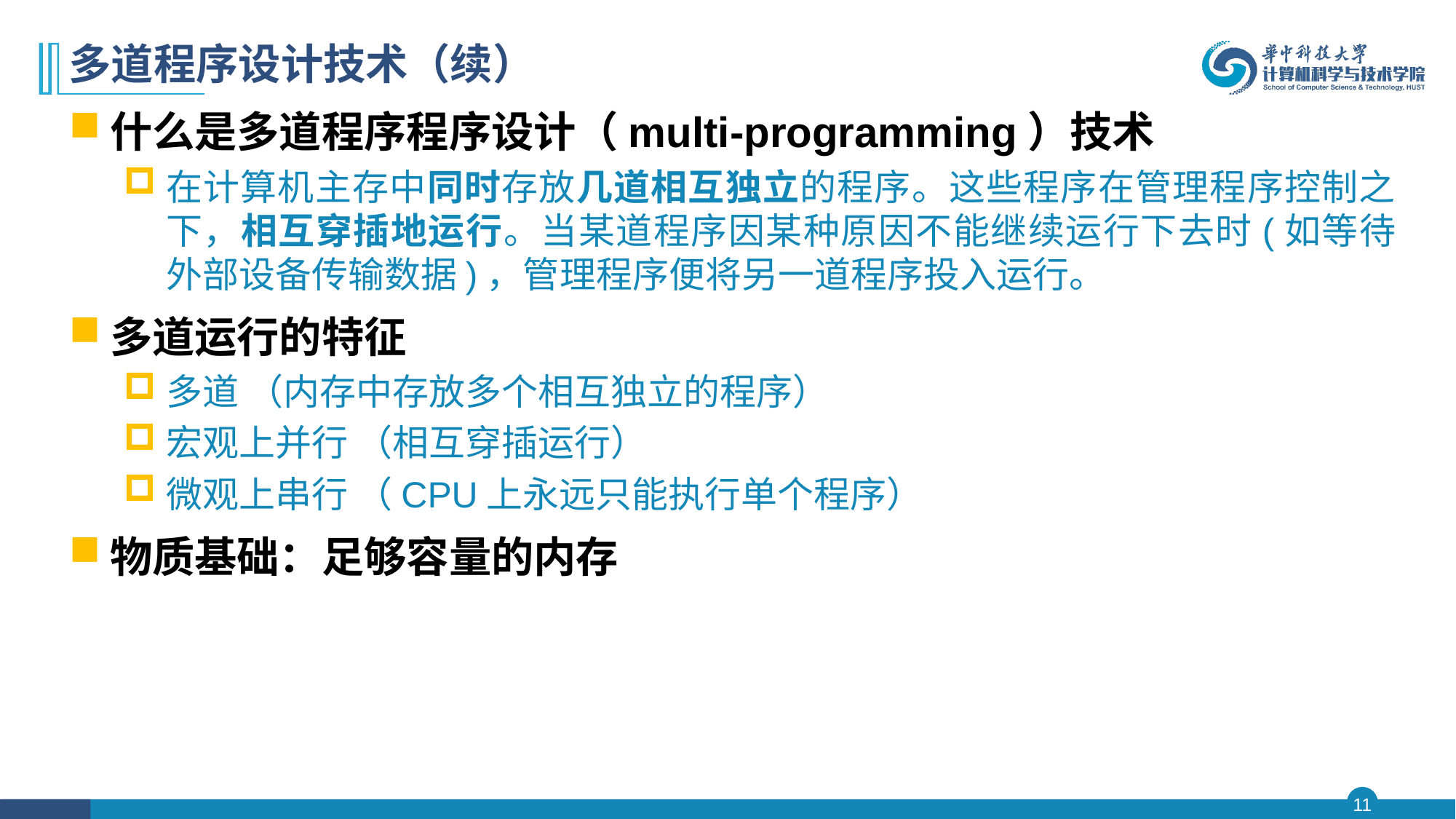

# 多道程序设计技术（续）
什么是多道程序程序设计（multi-programming）技术
在计算机主存中同时存放几道相互独立的程序。这些程序在管理程序控制之下，相互穿插地运行。当某道程序因某种原因不能继续运行下去时(如等待外部设备传输数据)，管理程序便将另一道程序投入运行。
多道运行的特征
多道 （内存中存放多个相互独立的程序）
宏观上并行 （相互穿插运行）
微观上串行 （CPU上永远只能执行单个程序）
物质基础：足够容量的内存